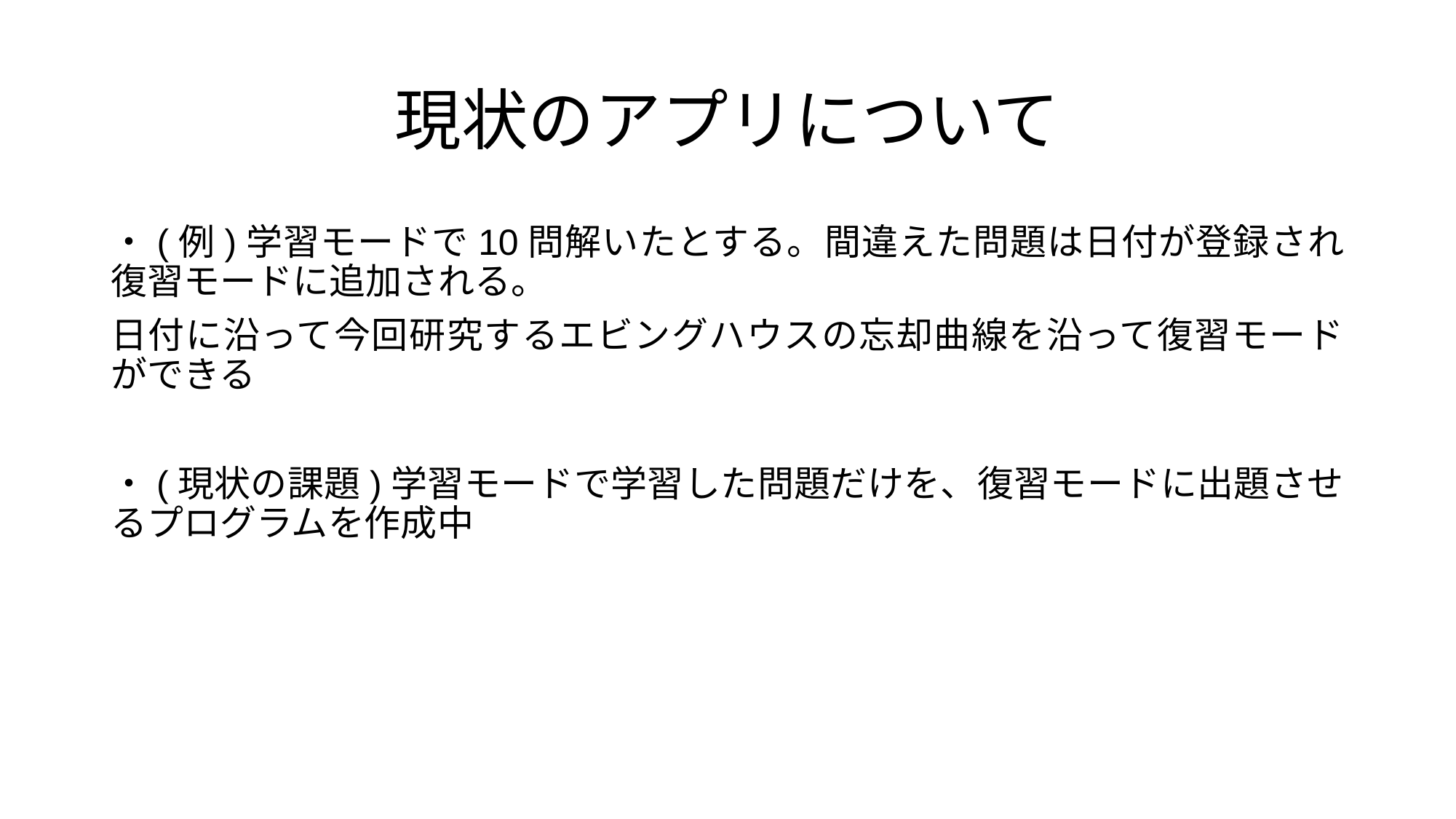

# 現状のアプリについて
・(例)学習モードで10問解いたとする。間違えた問題は日付が登録され復習モードに追加される。
日付に沿って今回研究するエビングハウスの忘却曲線を沿って復習モードができる

・(現状の課題)学習モードで学習した問題だけを、復習モードに出題させるプログラムを作成中